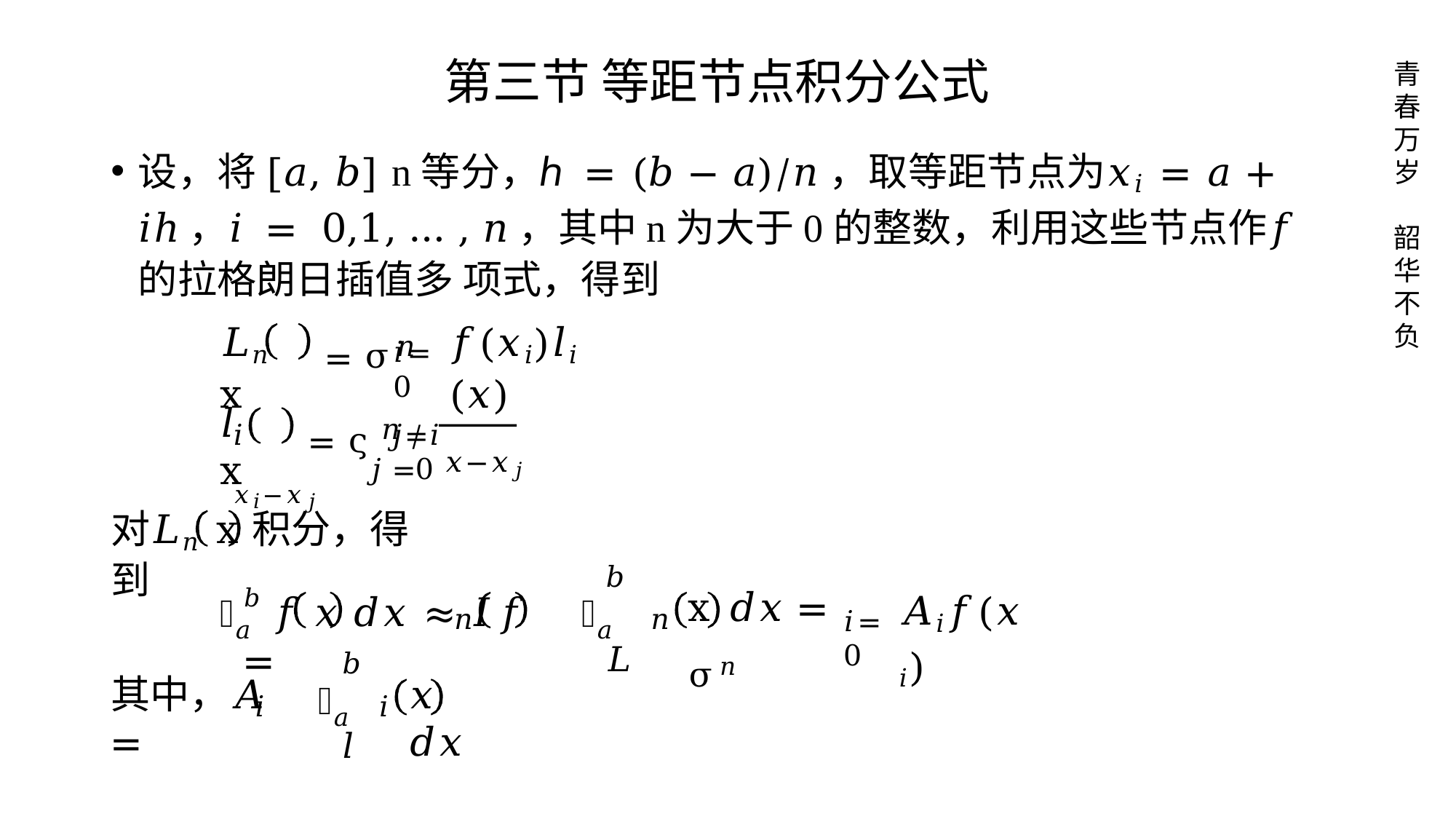

# 第三节 等距节点积分公式
青 春 万 岁
设，将[𝑎, 𝑏] n等分，ℎ = (𝑏 − 𝑎)/𝑛，取等距节点为𝑥𝑖 = 𝑎 + 𝑖ℎ，𝑖 =  0,1, … , 𝑛，其中n为大于0的整数，利用这些节点作𝑓的拉格朗日插值多 项式，得到
韶 华 不 负
= σ𝑛
𝐿𝑛	x
𝑓(𝑥𝑖)𝑙𝑖 (𝑥)
𝑥−𝑥𝑗

𝑖=0
= ς𝑛
𝑙	x

𝑖	𝑗≠𝑖 𝑥𝑖−𝑥𝑗

𝑗=0
对𝐿𝑛	x	积分，得到

𝑏 𝐿
𝑏 𝑓	𝑥	𝑑𝑥 ≈ 𝐼	𝑓	=
x	𝑑𝑥 = σ𝑛
𝐴𝑖𝑓(𝑥𝑖)
׬𝑎
׬𝑎

𝑛
𝑛
𝑖=0
𝑏 𝑙
其中，𝐴	=
𝑥	𝑑𝑥
׬𝑎

𝑖
𝑖